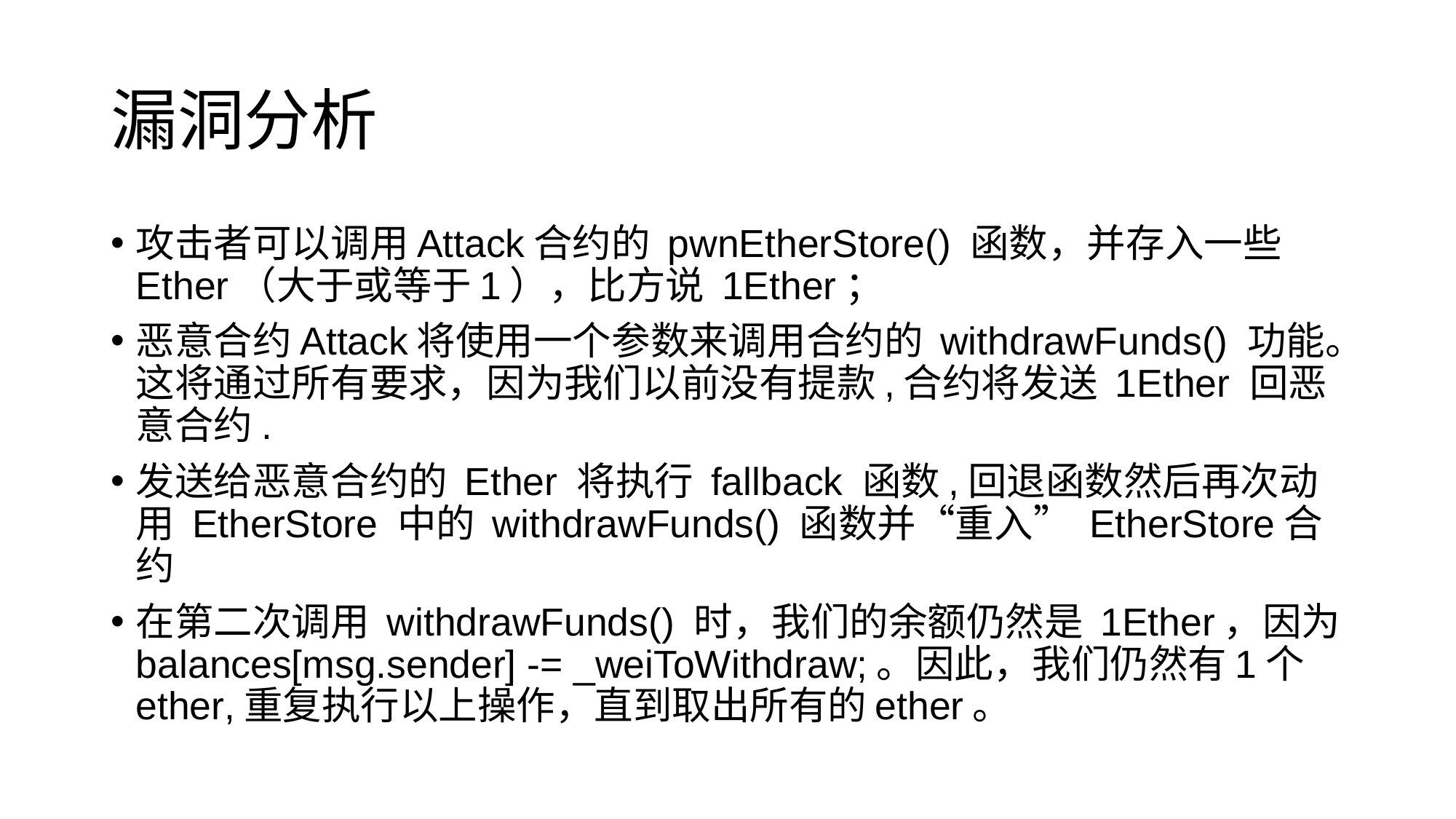

# 漏洞分析
攻击者可以调用Attack合约的 pwnEtherStore() 函数，并存入一些 Ether（大于或等于1），比方说 1Ether；
恶意合约Attack将使用一个参数来调用合约的 withdrawFunds() 功能。这将通过所有要求，因为我们以前没有提款,合约将发送 1Ether 回恶意合约.
发送给恶意合约的 Ether 将执行 fallback 函数,回退函数然后再次动用 EtherStore 中的 withdrawFunds() 函数并“重入” EtherStore合约
在第二次调用 withdrawFunds() 时，我们的余额仍然是 1Ether，因为 balances[msg.sender] -= _weiToWithdraw;。因此，我们仍然有1个 ether,重复执行以上操作，直到取出所有的ether。